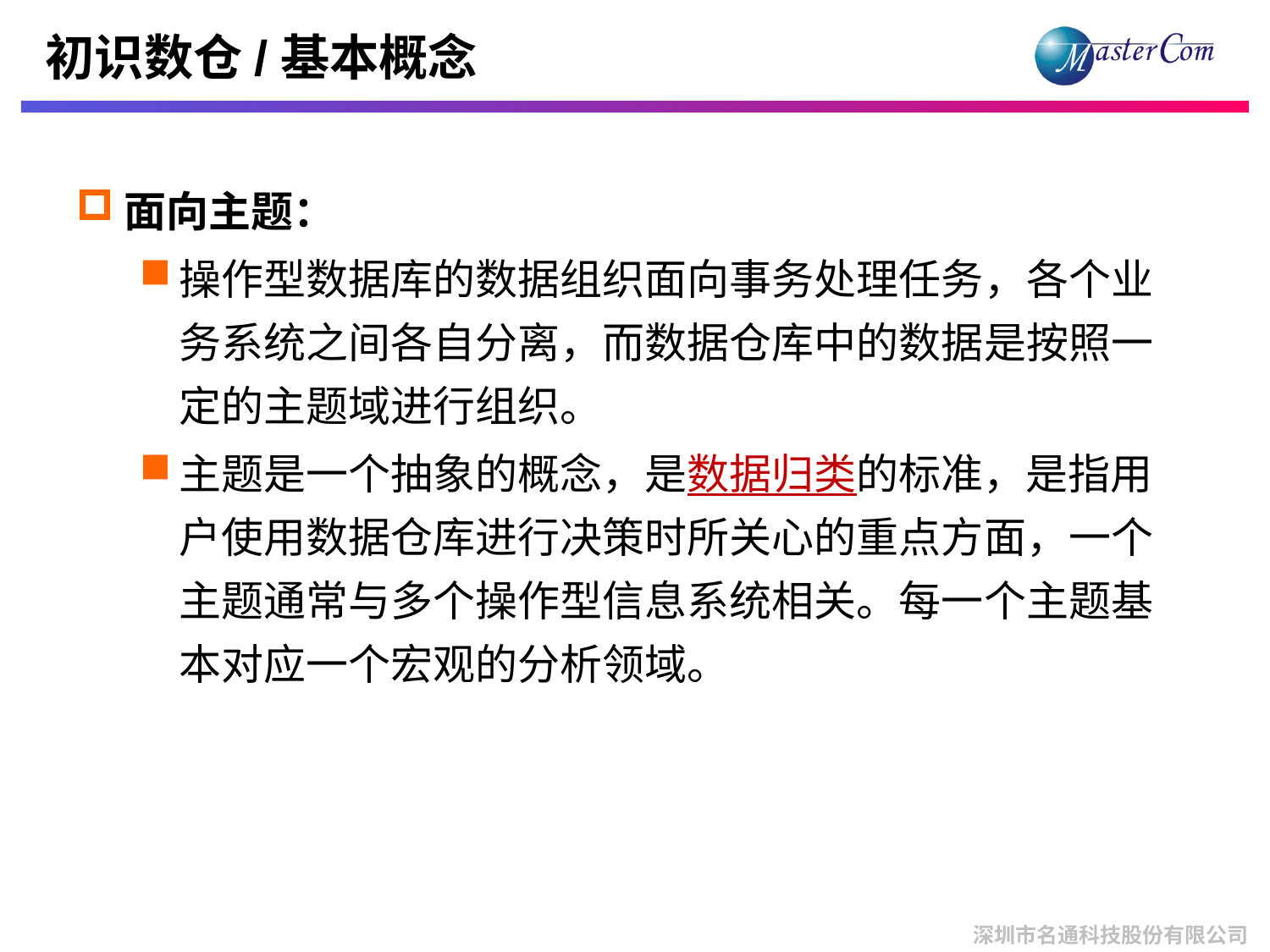

# 初识数仓/基本概念
面向主题：
操作型数据库的数据组织面向事务处理任务，各个业务系统之间各自分离，而数据仓库中的数据是按照一定的主题域进行组织。
主题是一个抽象的概念，是数据归类的标准，是指用户使用数据仓库进行决策时所关心的重点方面，一个主题通常与多个操作型信息系统相关。每一个主题基本对应一个宏观的分析领域。